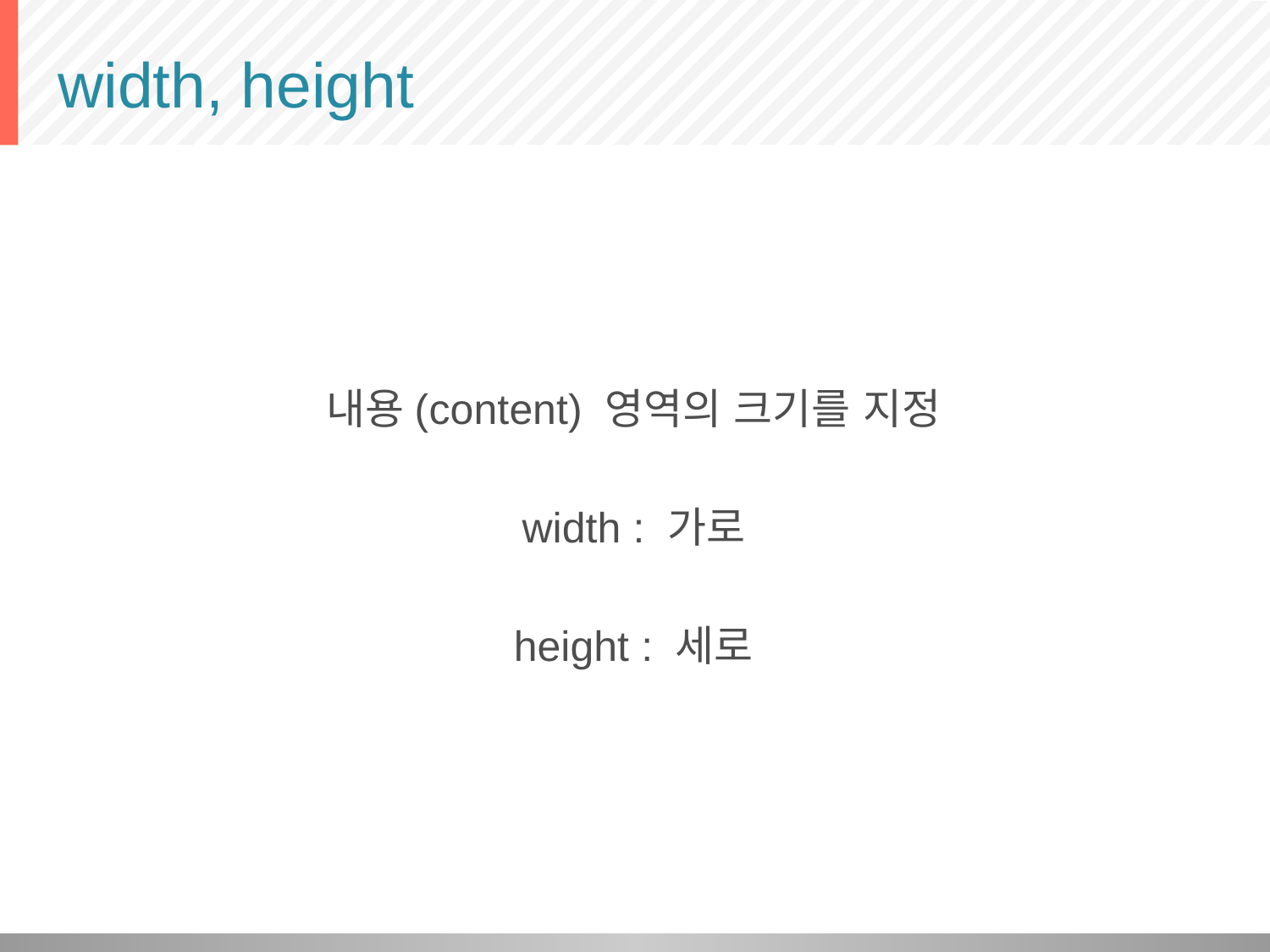

# width, height
내용(content) 영역의 크기를 지정

width : 가로

height : 세로